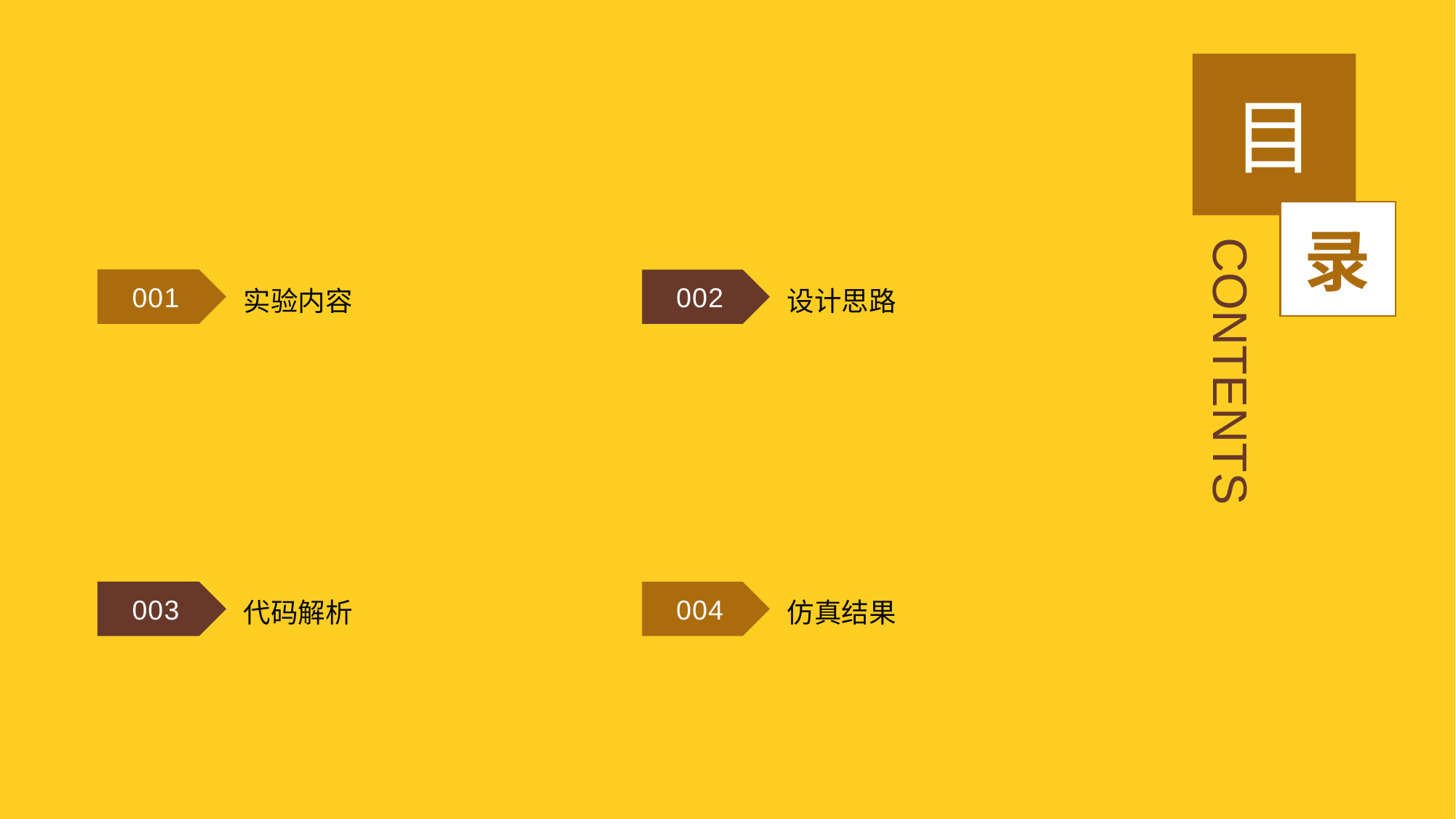

目
录
CONTENTS
设计思路
002
实验内容
001
代码解析
003
仿真结果
004